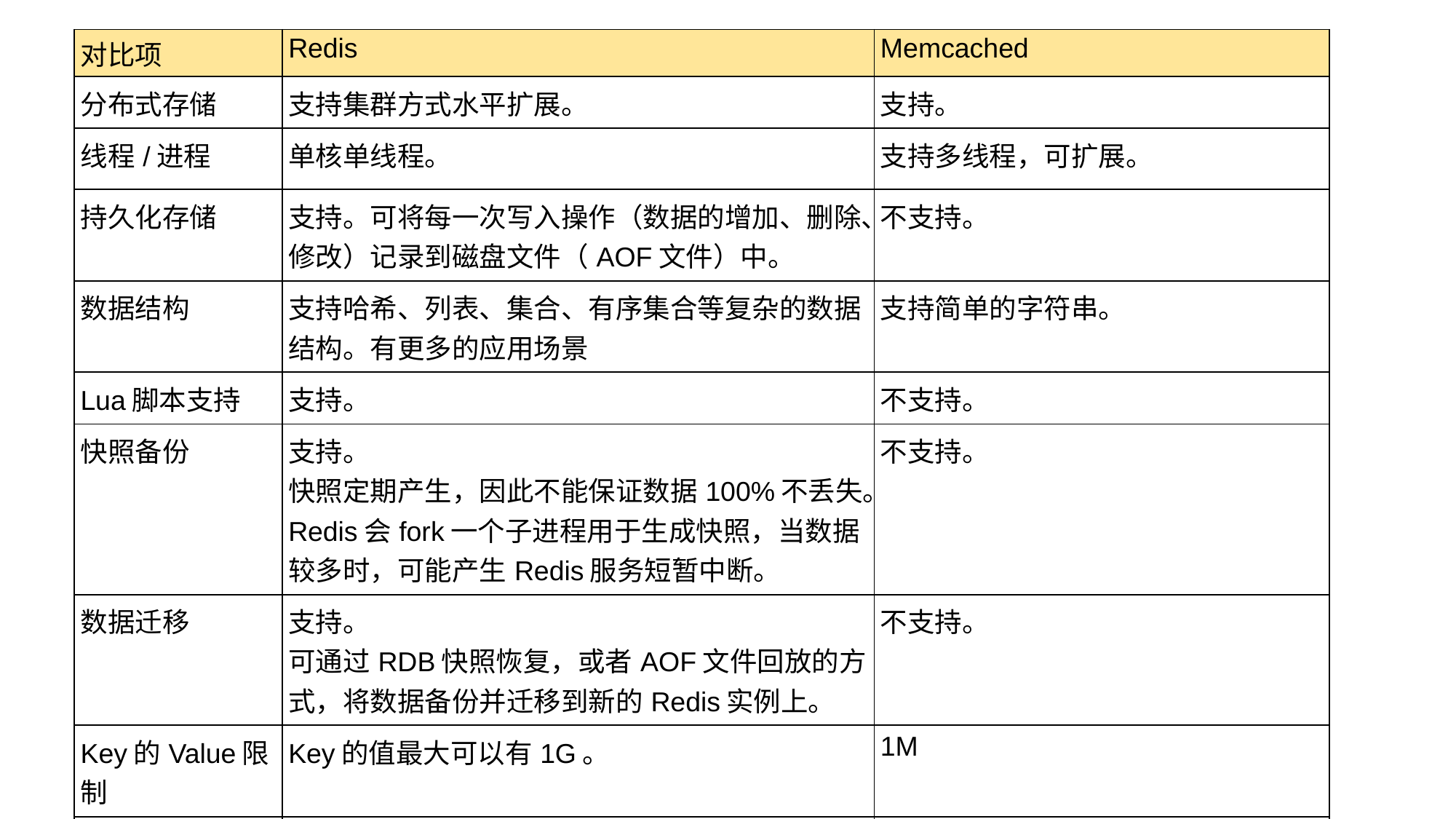

| 对比项 | Redis | Memcached |
| --- | --- | --- |
| 分布式存储 | 支持集群方式水平扩展。 | 支持。 |
| 线程/进程 | 单核单线程。 | 支持多线程，可扩展。 |
| 持久化存储 | 支持。可将每一次写入操作（数据的增加、删除、修改）记录到磁盘文件（AOF文件）中。 | 不支持。 |
| 数据结构 | 支持哈希、列表、集合、有序集合等复杂的数据结构。有更多的应用场景 | 支持简单的字符串。 |
| Lua脚本支持 | 支持。 | 不支持。 |
| 快照备份 | 支持。 快照定期产生，因此不能保证数据100%不丢失。 Redis会fork一个子进程用于生成快照，当数据较多时，可能产生Redis服务短暂中断。 | 不支持。 |
| 数据迁移 | 支持。 可通过RDB快照恢复，或者AOF文件回放的方式，将数据备份并迁移到新的Redis实例上。 | 不支持。 |
| Key的Value限制 | Key的值最大可以有1G。 | 1M |
| 多数据库 | Redis单机和主备支持多个数据库，默认256个DB。 Proxy集群和Cluster集群只支持一个数据库，为DB0。 | 不支持 |